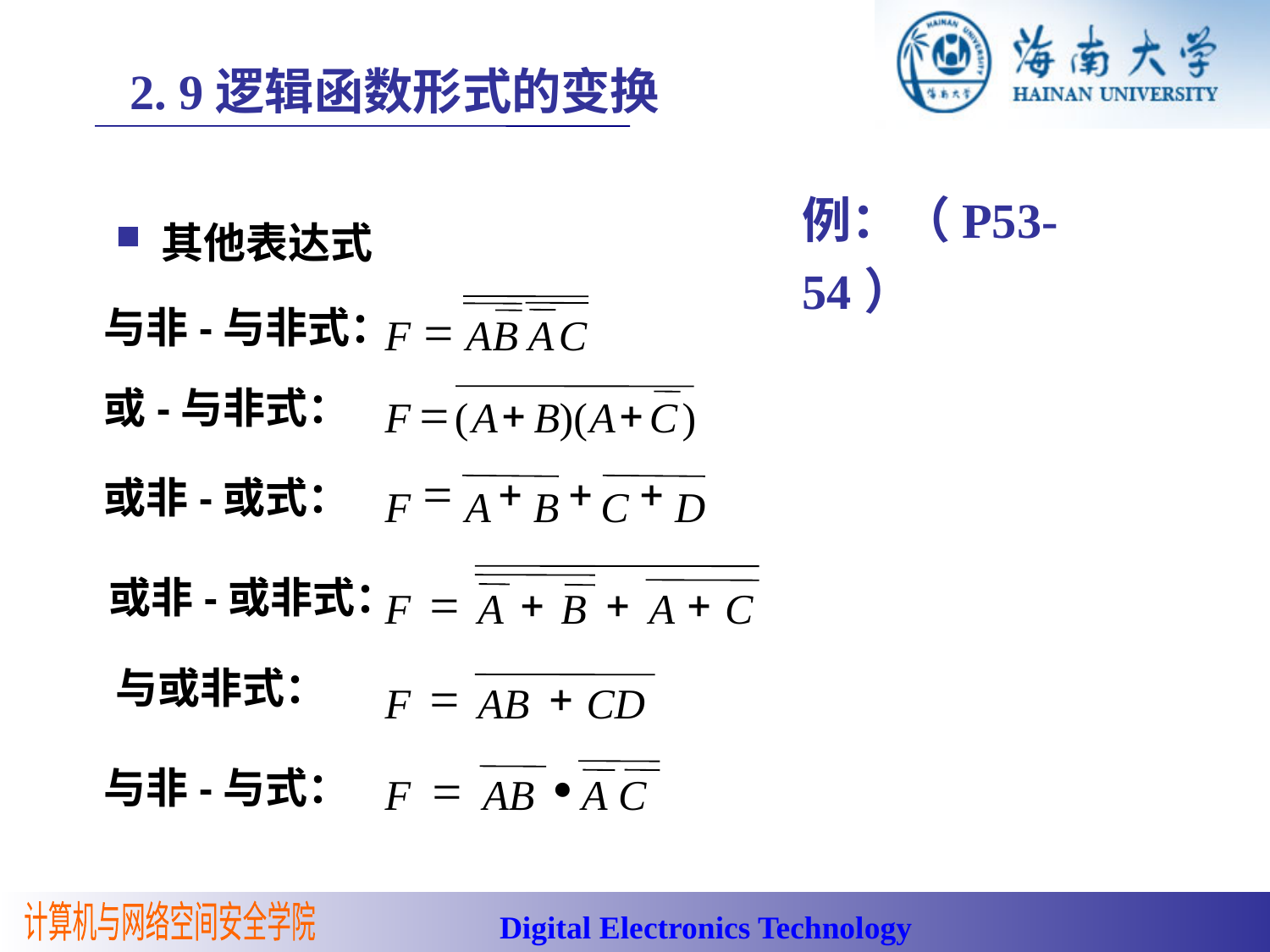

2. 9逻辑函数形式的变换

例：（P53-54）
 其他表达式

=
F
A
B
A
C

与非-与非式：
或-与非式：

=
+
+
F
(
A
B
)(
A
C
)

=
+
+
+

F
A
B
C
D
或非-或式：

=
+
+
+

F
A
B
A
C

或非-或非式：
与或非式：
=
+

F
AB
CD
与非-与式：

=
•

F
AB
A
C